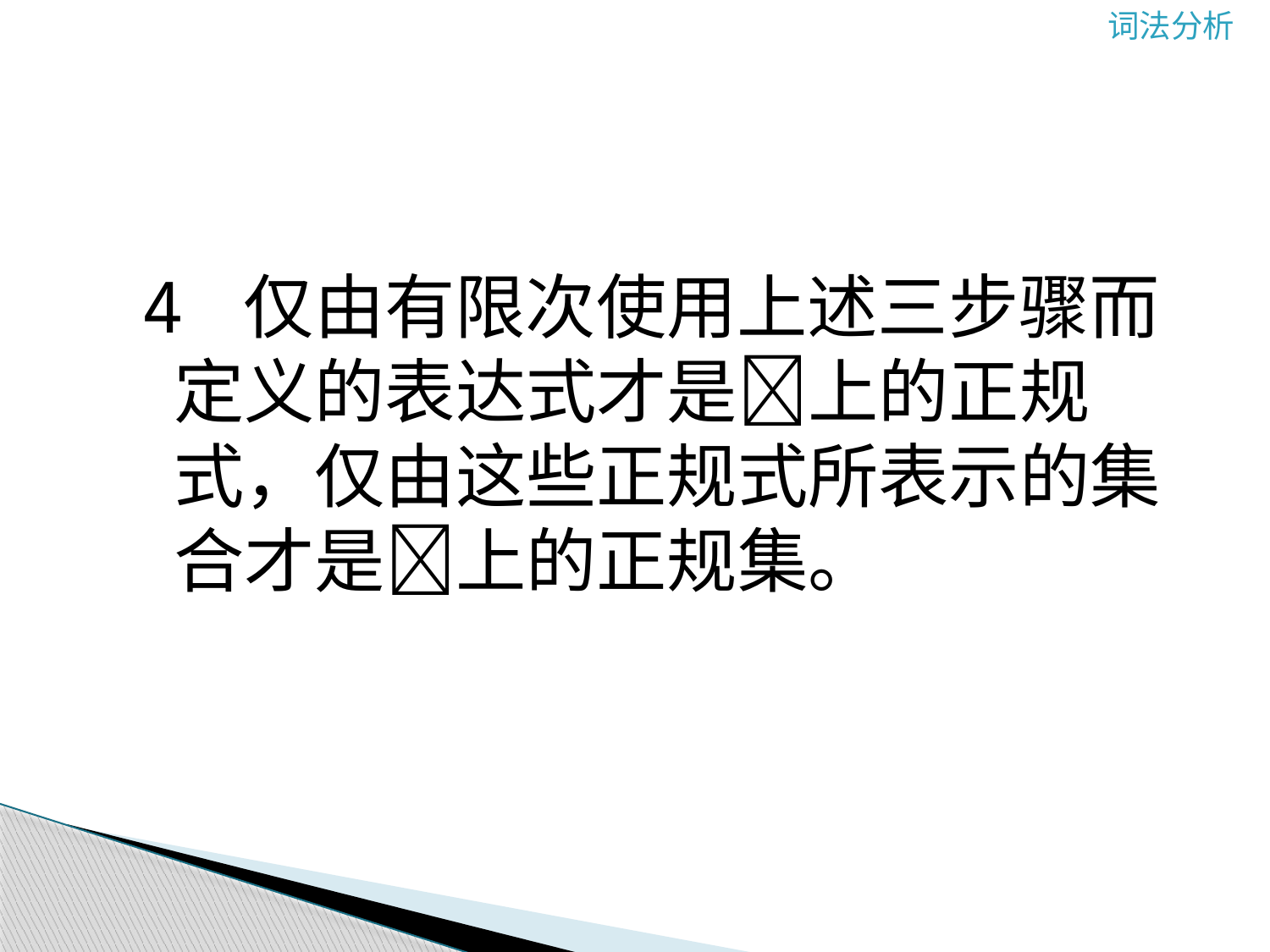

#
4 仅由有限次使用上述三步骤而定义的表达式才是Σ上的正规式，仅由这些正规式所表示的集合才是Σ上的正规集。